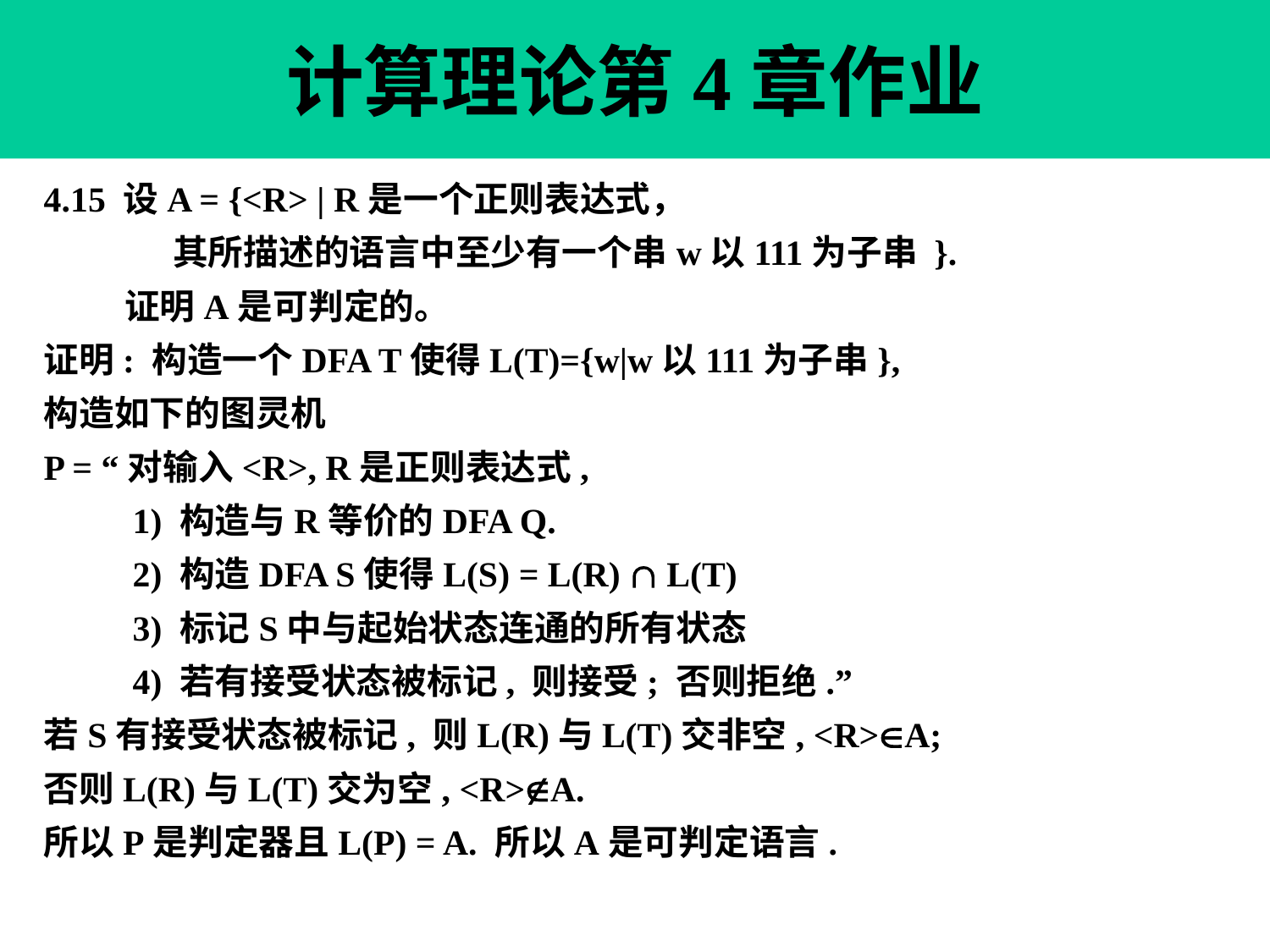

计算理论第4章作业
4.15 设A = {<R> | R是一个正则表达式，
               其所描述的语言中至少有一个串w以111为子串 }.
         证明A是可判定的。
证明: 构造一个DFA T使得L(T)={w|w以111为子串},
构造如下的图灵机
P = “对输入<R>, R是正则表达式,
          1) 构造与R等价的DFA Q.
          2) 构造DFA S使得L(S) = L(R) ∩ L(T)
          3) 标记S中与起始状态连通的所有状态
          4) 若有接受状态被标记, 则接受; 否则拒绝.”
若S有接受状态被标记, 则L(R)与L(T)交非空, <R>∈A;
否则L(R)与L(T)交为空, <R>∉A.
所以P是判定器且L(P) = A. 所以A是可判定语言.